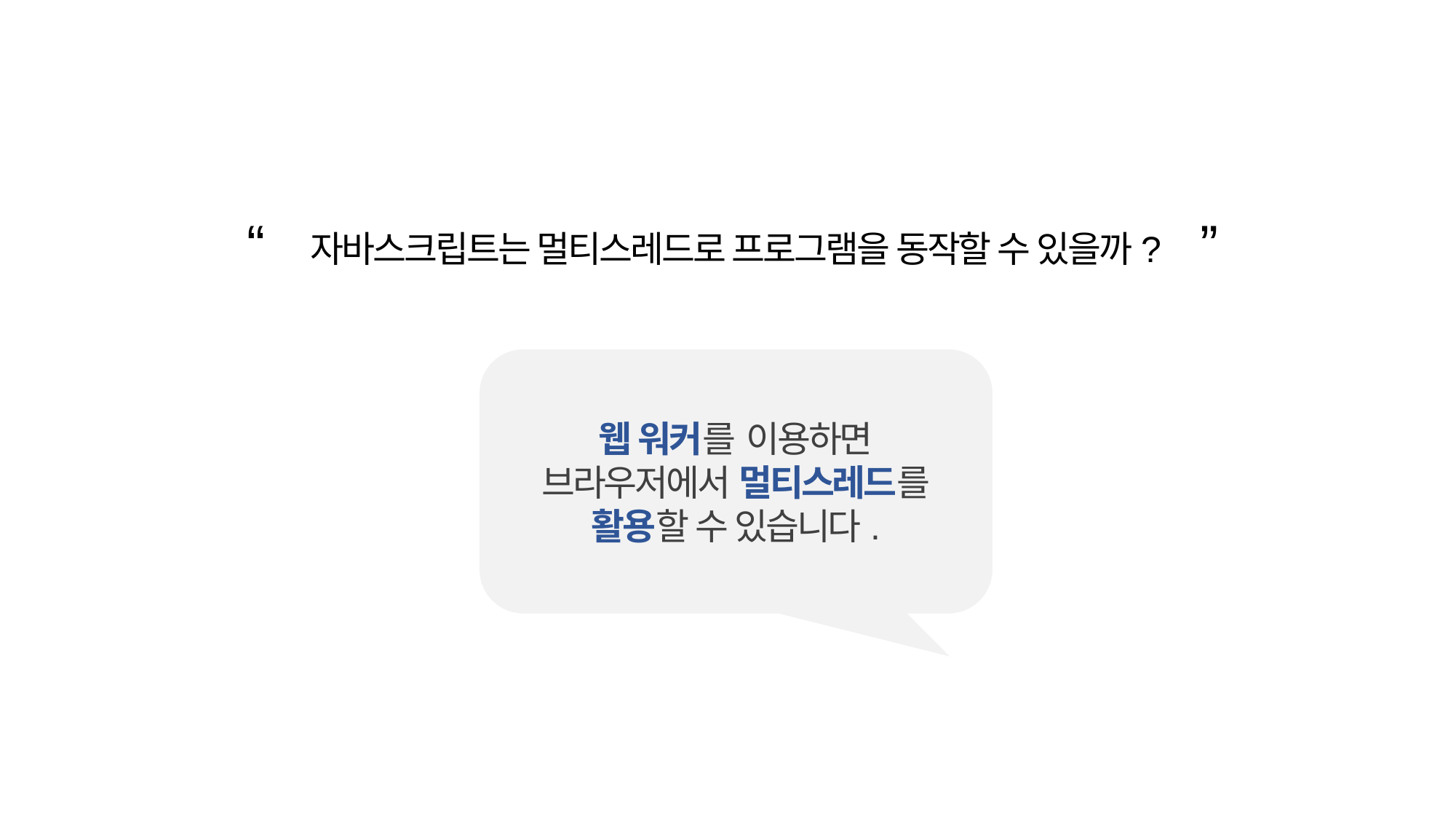

“
”
자바스크립트는 멀티스레드로 프로그램을 동작할 수 있을까?
웹 워커를 이용하면
브라우저에서 멀티스레드를
활용할 수 있습니다.